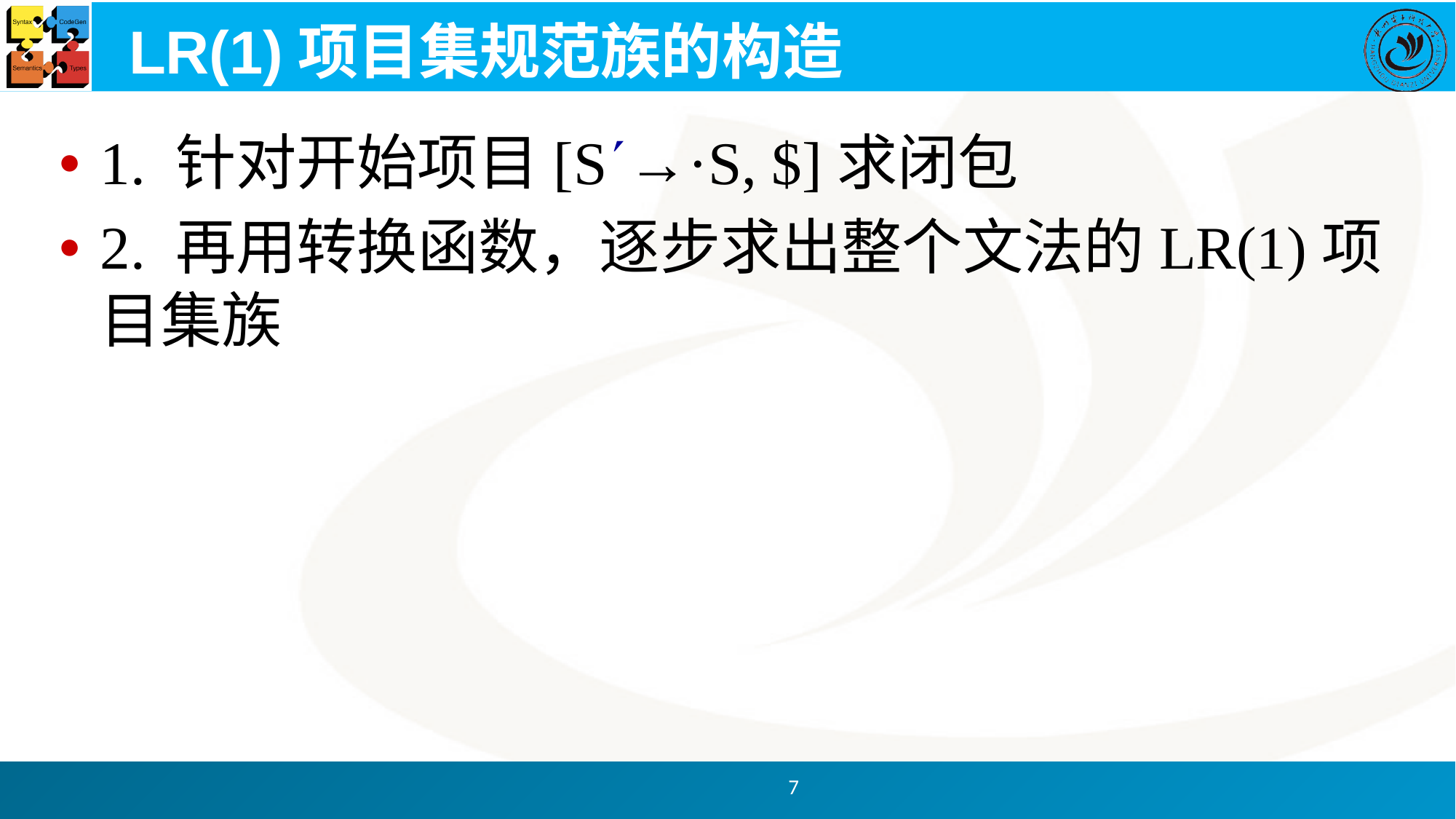

# LR(1)项目集规范族的构造
1. 针对开始项目[S′→·S, $]求闭包
2. 再用转换函数，逐步求出整个文法的LR(1)项目集族
7